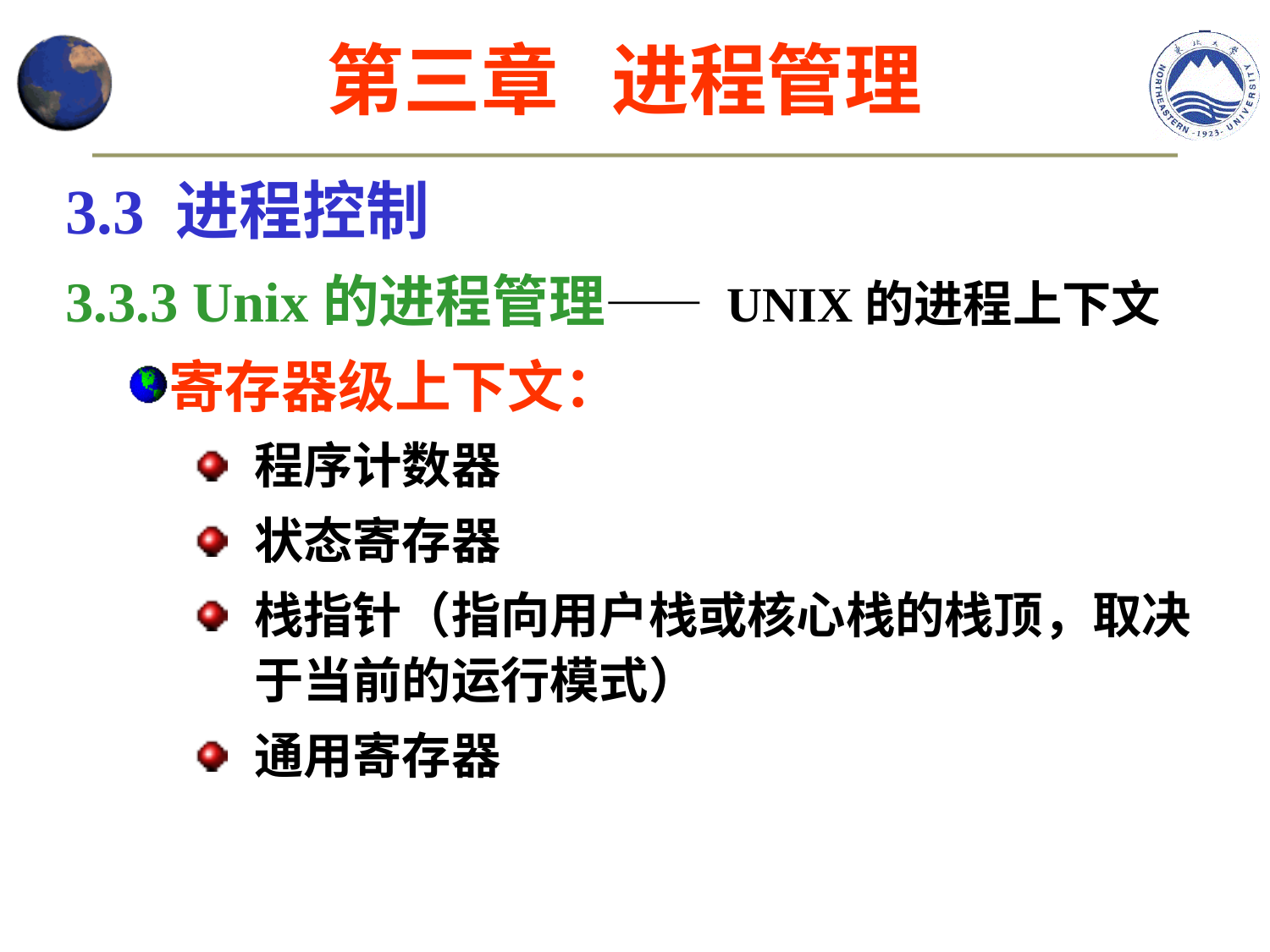

第三章   进程管理
3.3 进程控制
3.3.3 Unix的进程管理—— UNIX的进程上下文
寄存器级上下文：
程序计数器
状态寄存器
栈指针（指向用户栈或核心栈的栈顶，取决于当前的运行模式）
通用寄存器